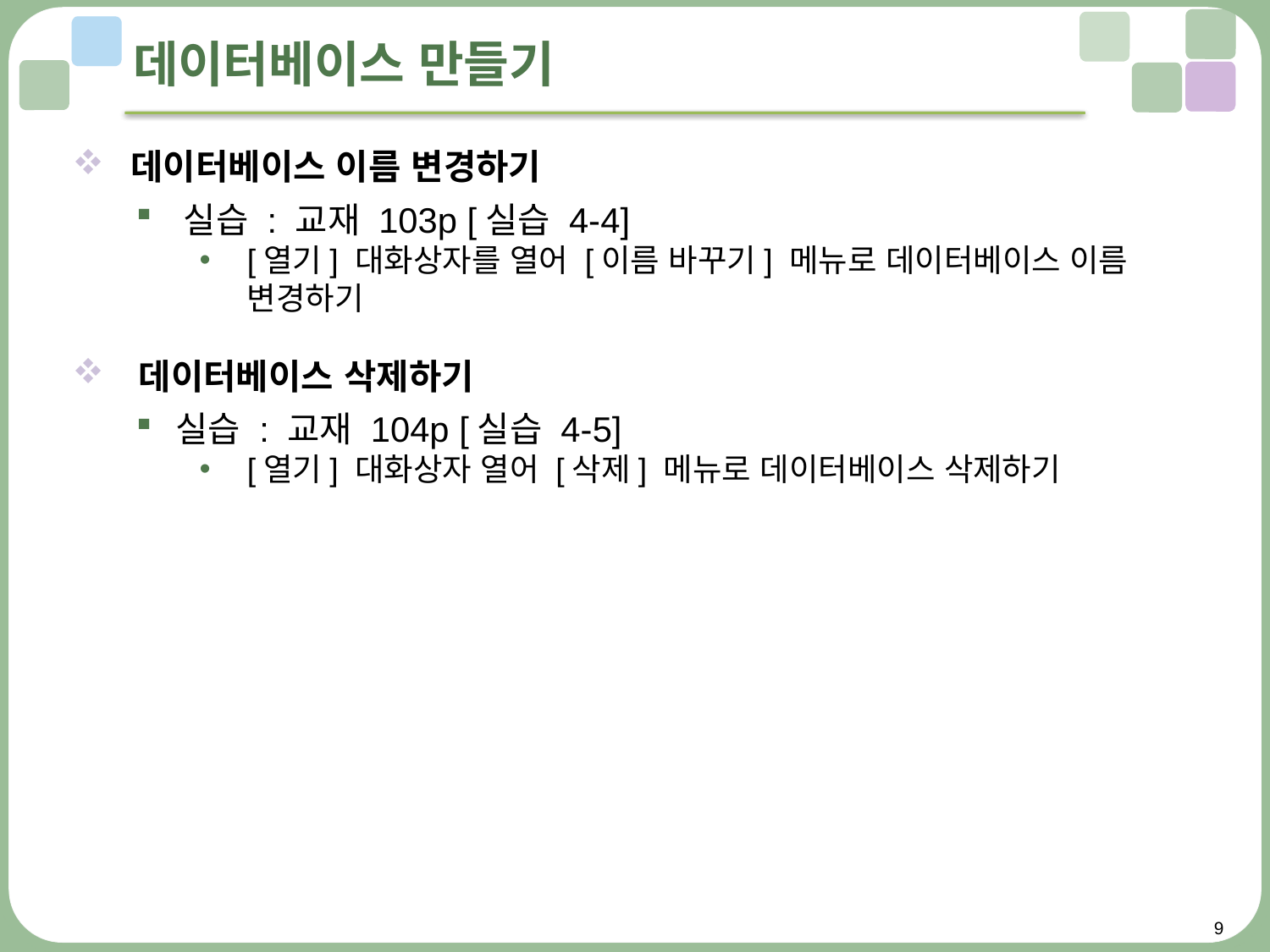

# 데이터베이스 만들기
 데이터베이스 이름 변경하기
실습 : 교재 103p [실습 4-4]
[열기] 대화상자를 열어 [이름 바꾸기] 메뉴로 데이터베이스 이름 변경하기

 데이터베이스 삭제하기
실습 : 교재 104p [실습 4-5]
[열기] 대화상자 열어 [삭제] 메뉴로 데이터베이스 삭제하기